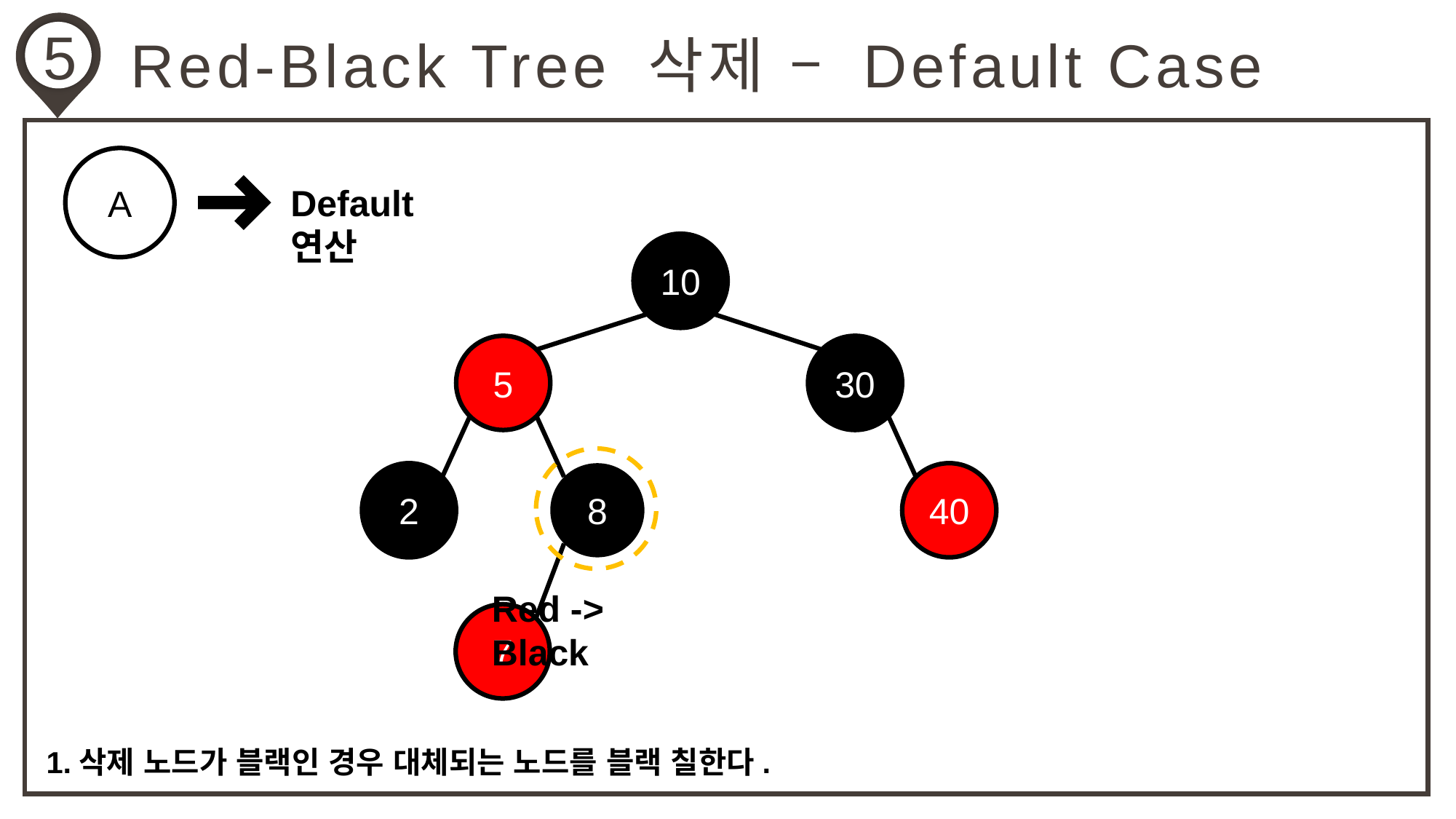

5
Red-Black Tree 삭제 – Default Case
A
Default 연산

10
5
30

8
40
2
Red -> Black
7
1.삭제 노드가 블랙인 경우 대체되는 노드를 블랙 칠한다.